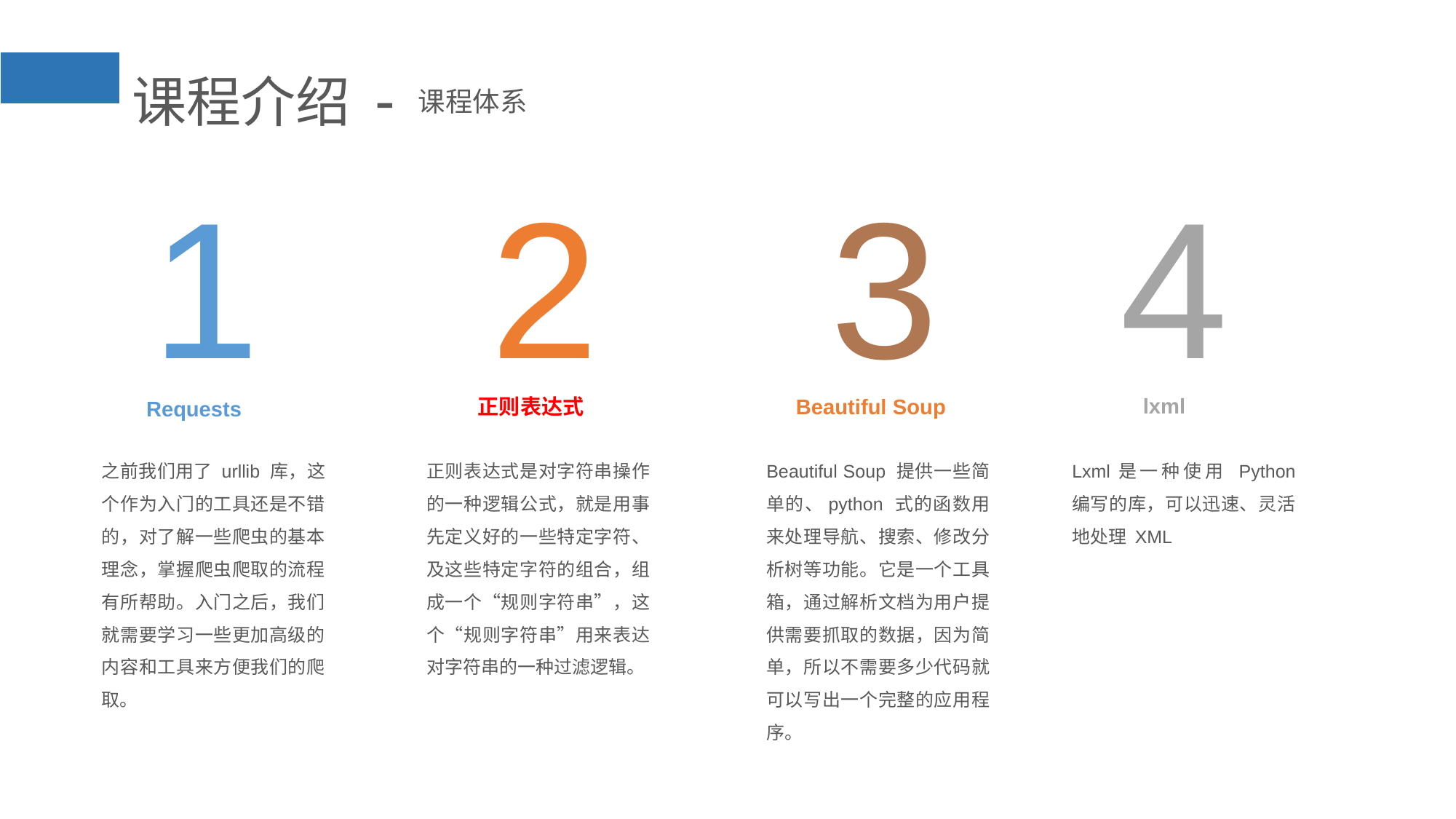

课程介绍 -
课程体系
1
Requests
之前我们用了 urllib 库，这个作为入门的工具还是不错的，对了解一些爬虫的基本理念，掌握爬虫爬取的流程有所帮助。入门之后，我们就需要学习一些更加高级的内容和工具来方便我们的爬取。
2
正则表达式
正则表达式是对字符串操作的一种逻辑公式，就是用事先定义好的一些特定字符、及这些特定字符的组合，组成一个“规则字符串”，这个“规则字符串”用来表达对字符串的一种过滤逻辑。
3
Beautiful Soup
Beautiful Soup 提供一些简单的、python 式的函数用来处理导航、搜索、修改分析树等功能。它是一个工具箱，通过解析文档为用户提供需要抓取的数据，因为简单，所以不需要多少代码就可以写出一个完整的应用程序。
4
lxml
Lxml是一种使用 Python 编写的库，可以迅速、灵活地处理 XML